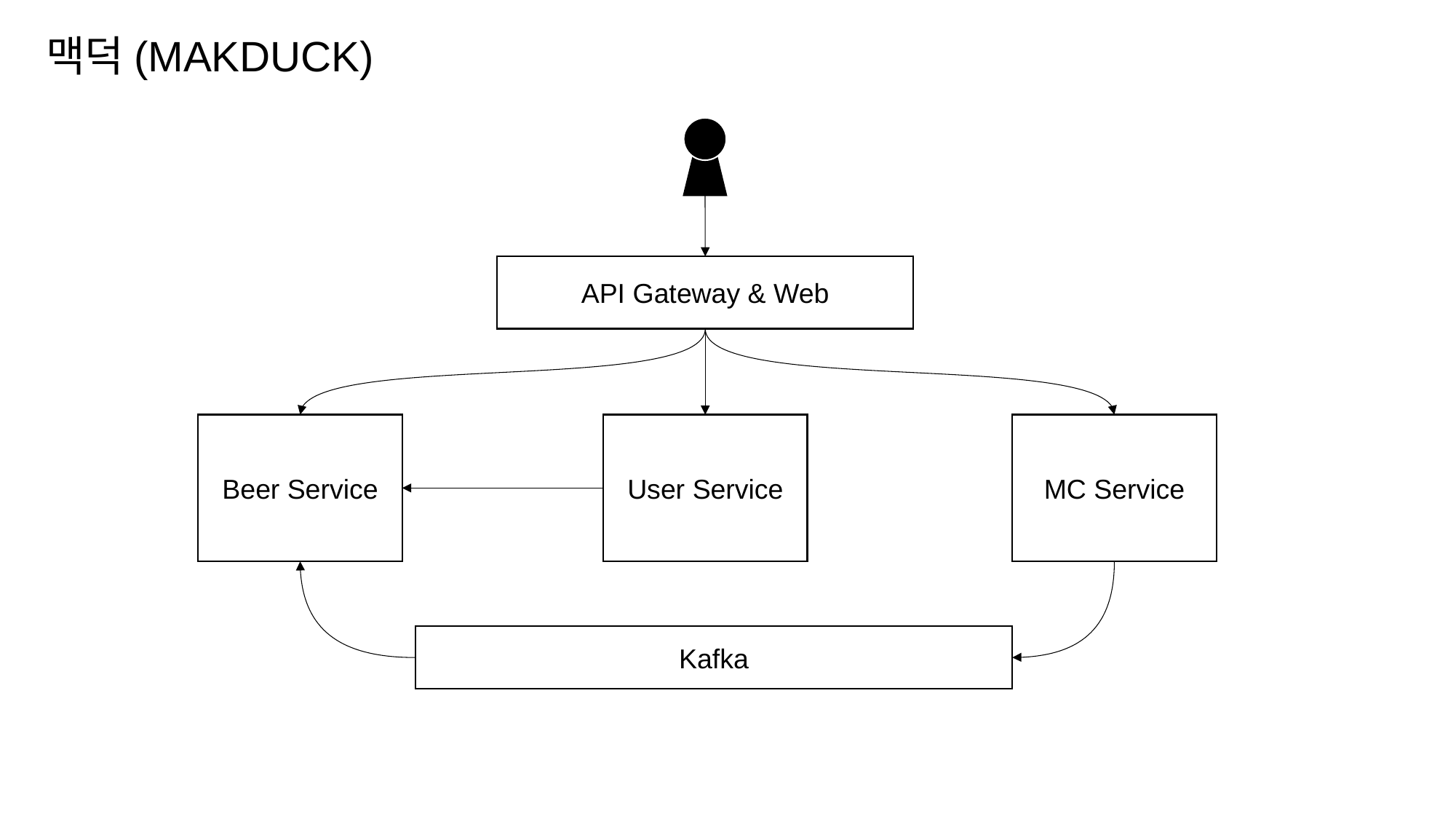

맥덕(MAKDUCK)

API Gateway & Web
User Service
Beer Service
MC Service
Kafka